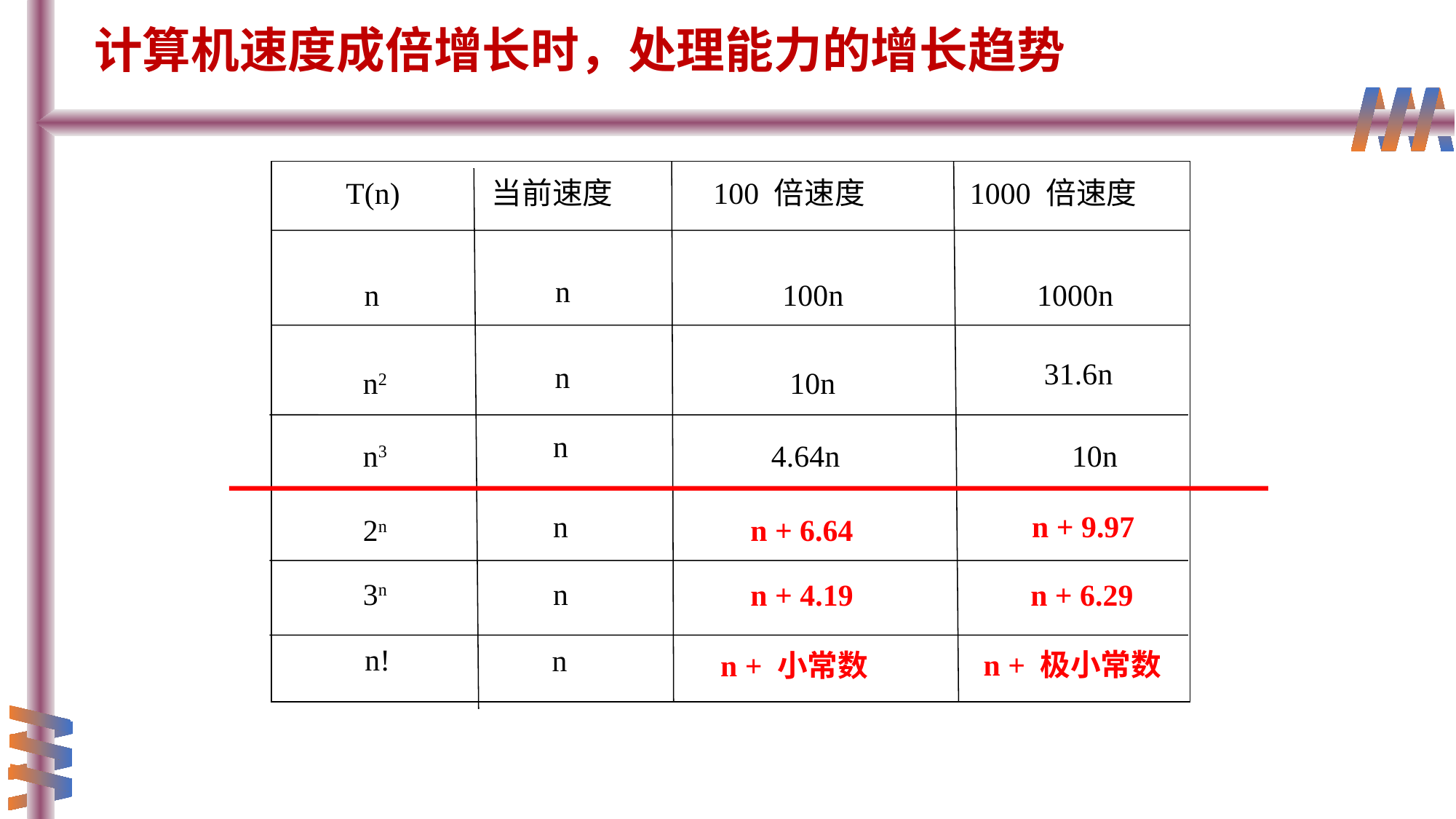

计算机速度成倍增长时，处理能力的增长趋势

T(n)

当前速度
100 倍速度
1000 倍速度

n
n
100n
1000n

31.6n
n
n2
10n

n
n3
4.64n
10n

n
2n

3n
n

n!
n
n + 小常数

n + 9.97
n + 6.64
n + 4.19
n + 6.29
n + 极小常数